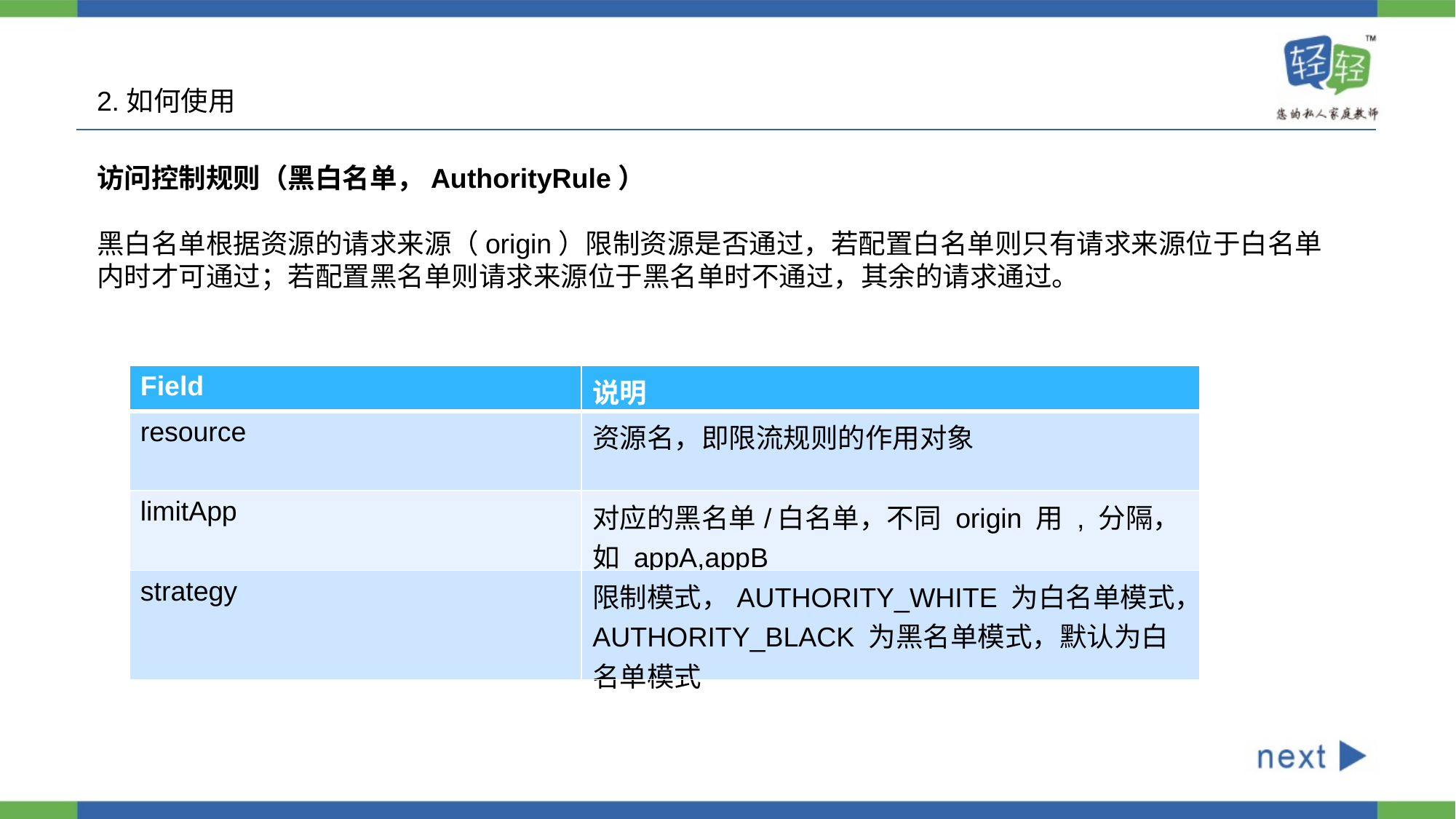

2.如何使用
访问控制规则（黑白名单，AuthorityRule）

黑白名单根据资源的请求来源（origin）限制资源是否通过，若配置白名单则只有请求来源位于白名单内时才可通过；若配置黑名单则请求来源位于黑名单时不通过，其余的请求通过。
| Field | 说明 |
| --- | --- |
| resource | 资源名，即限流规则的作用对象 |
| limitApp | 对应的黑名单/白名单，不同 origin 用 , 分隔，如 appA,appB |
| strategy | 限制模式，AUTHORITY\_WHITE 为白名单模式，AUTHORITY\_BLACK 为黑名单模式，默认为白名单模式 |
11